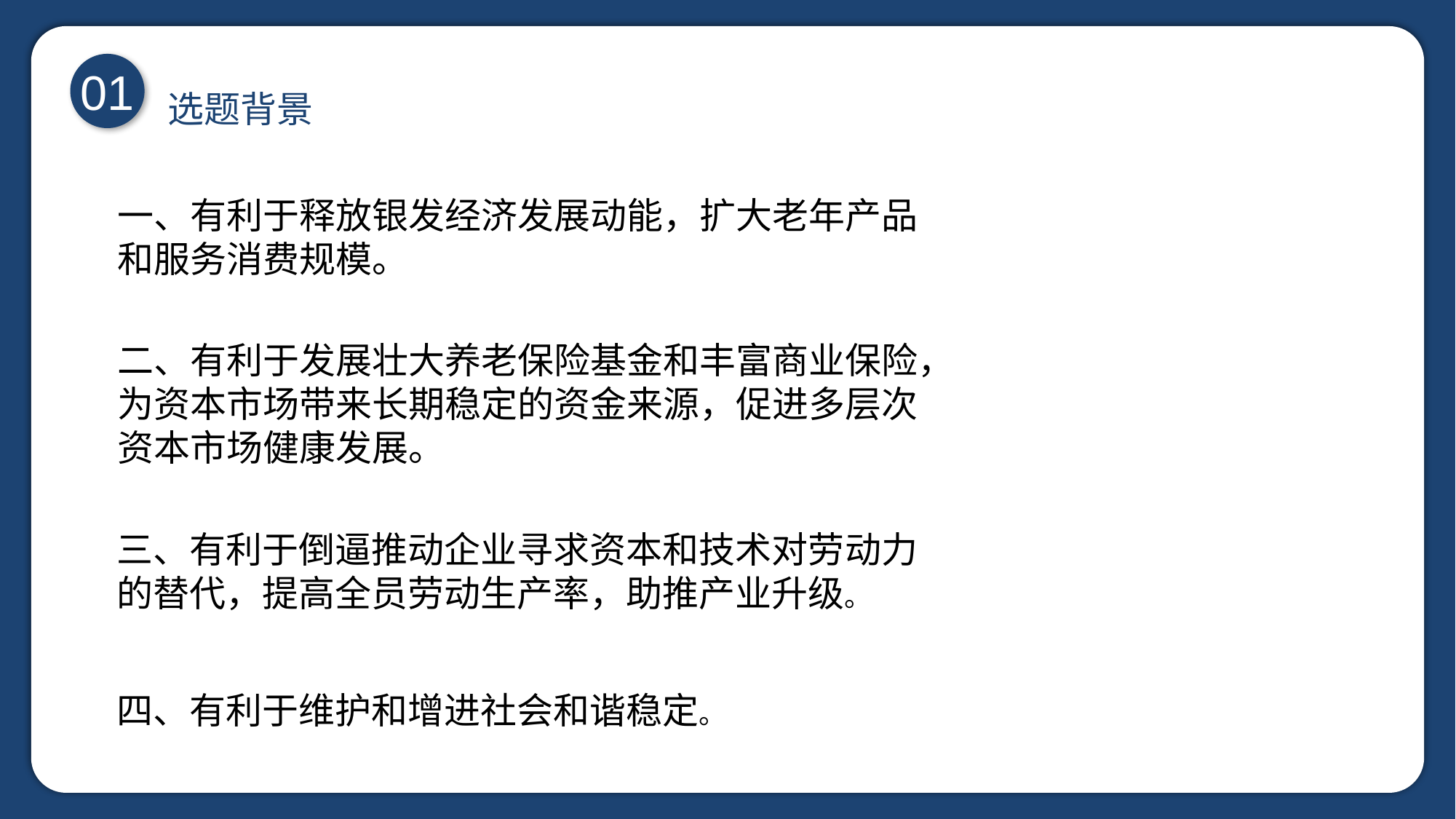

选题背景

01
一、有利于释放银发经济发展动能，扩大老年产品和服务消费规模。
二、有利于发展壮大养老保险基金和丰富商业保险，为资本市场带来长期稳定的资金来源，促进多层次资本市场健康发展。
三、有利于倒逼推动企业寻求资本和技术对劳动力的替代，提高全员劳动生产率，助推产业升级。
四、有利于维护和增进社会和谐稳定。